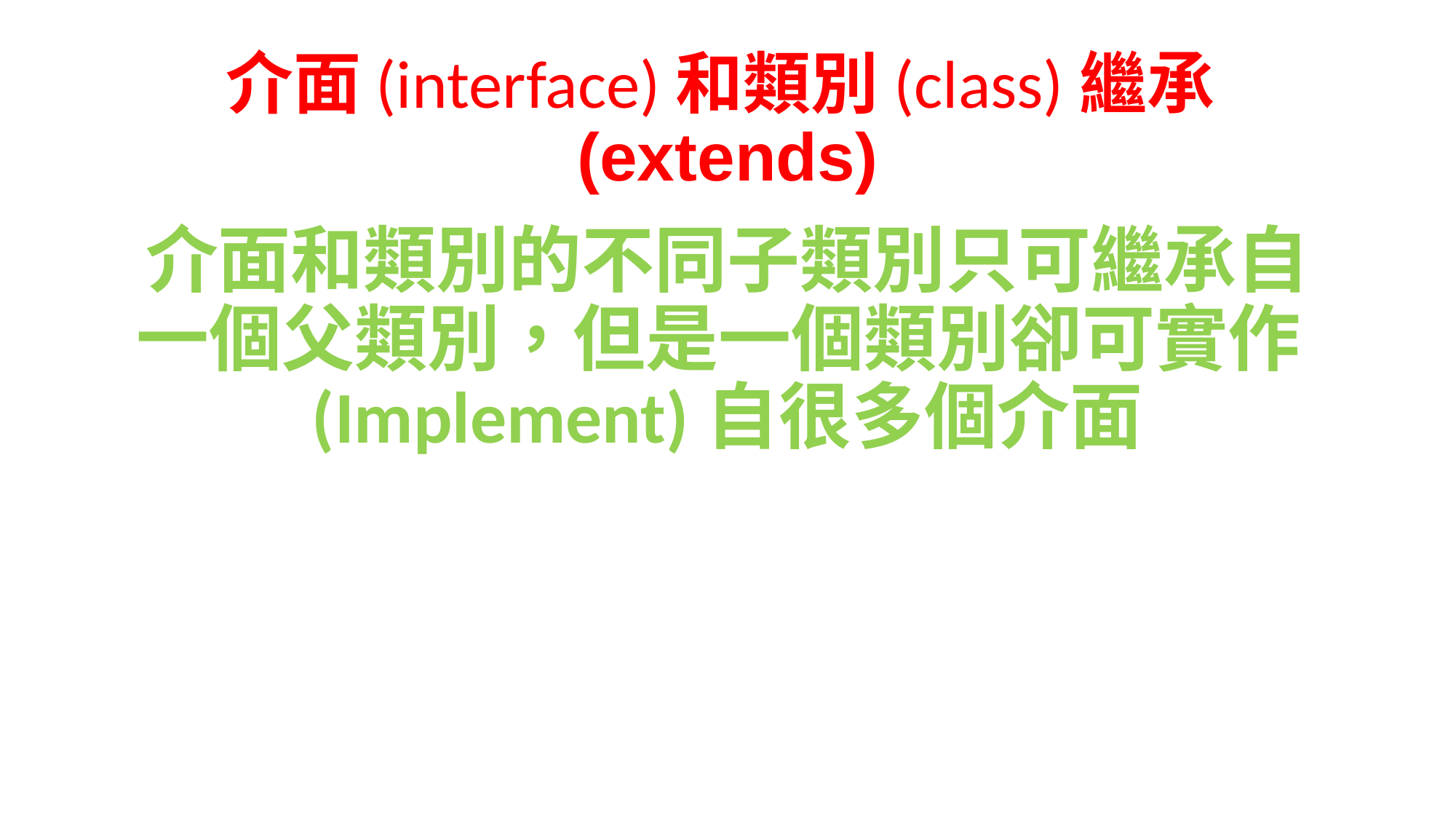

# 介面(interface)和類別(class)繼承(extends)
介面和類別的不同子類別只可繼承自一個父類別，但是一個類別卻可實作(Implement)自很多個介面